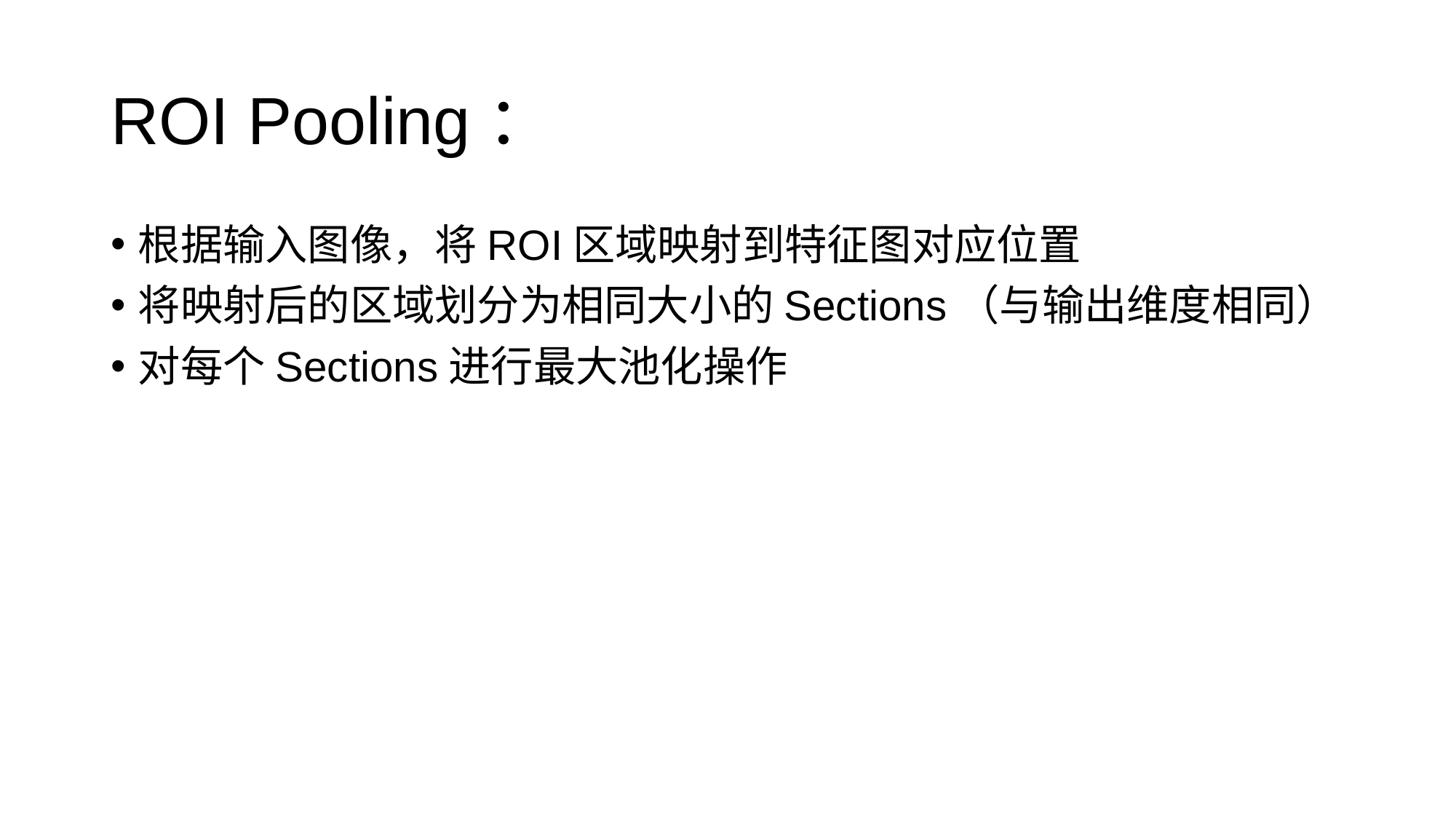

# ROI Pooling：
根据输入图像，将ROI区域映射到特征图对应位置
将映射后的区域划分为相同大小的Sections（与输出维度相同）
对每个Sections进行最大池化操作